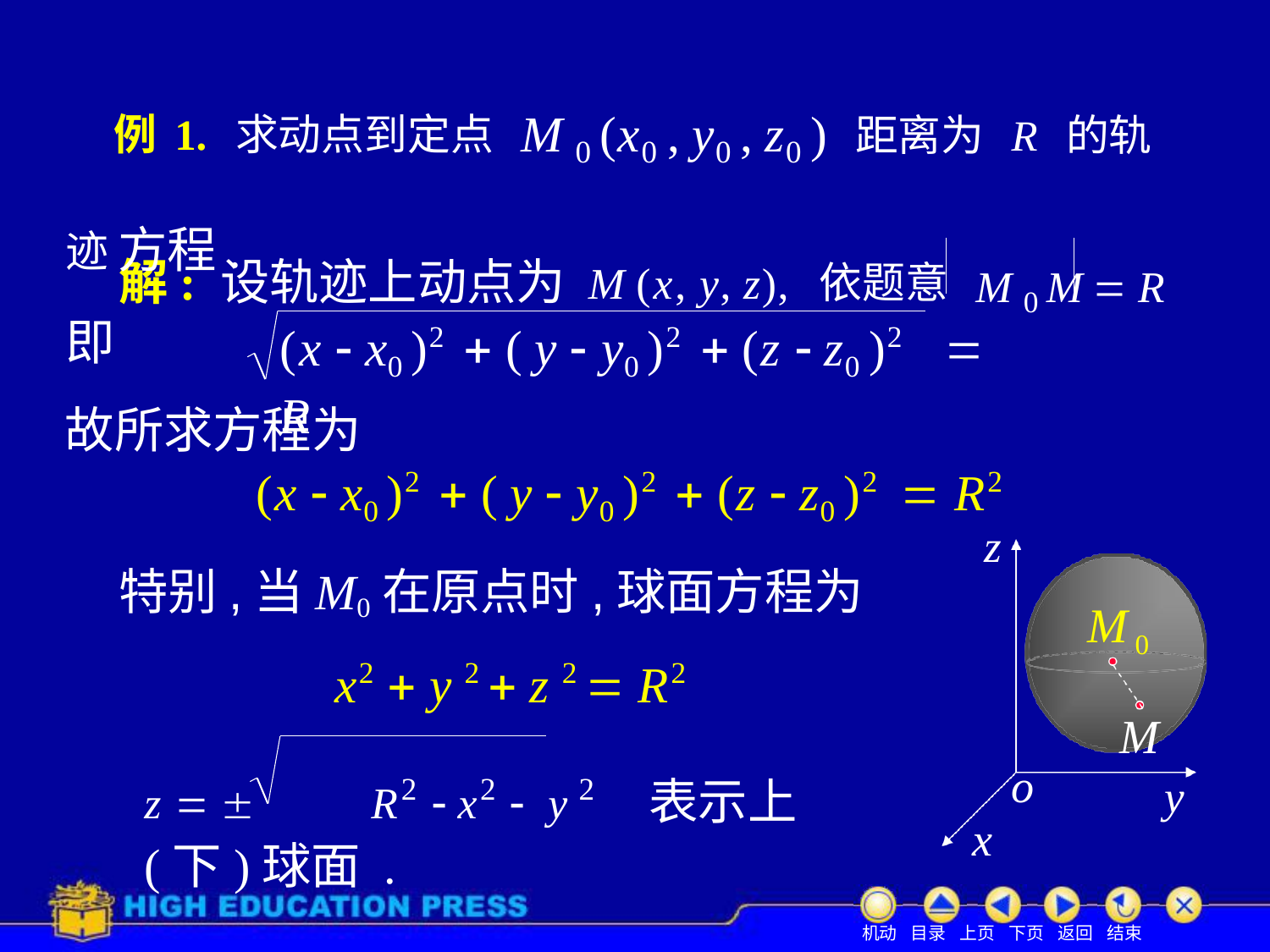

# 例1. 求动点到定点 M 0 (x0 , y0 , z0 ) 距离为 R 的轨迹 方程.
解: 设轨迹上动点为 M (x, y, z), 依题意 M 0 M	= R

即

(x − x0 )2 + ( y − y0 )2 + (z − z0 )2	= R

故所求方程为
(x − x0 )2 + ( y − y0 )2 + (z − z0 )2 = R2
z
特别,当M0在原点时,球面方程为
x2 + y 2 + z 2 = R2
z = ±	R2 − x2 − y 2	表示上(下)球面 .

M
0
M

o
y

x

机动 目录 上页 下页 返回 结束